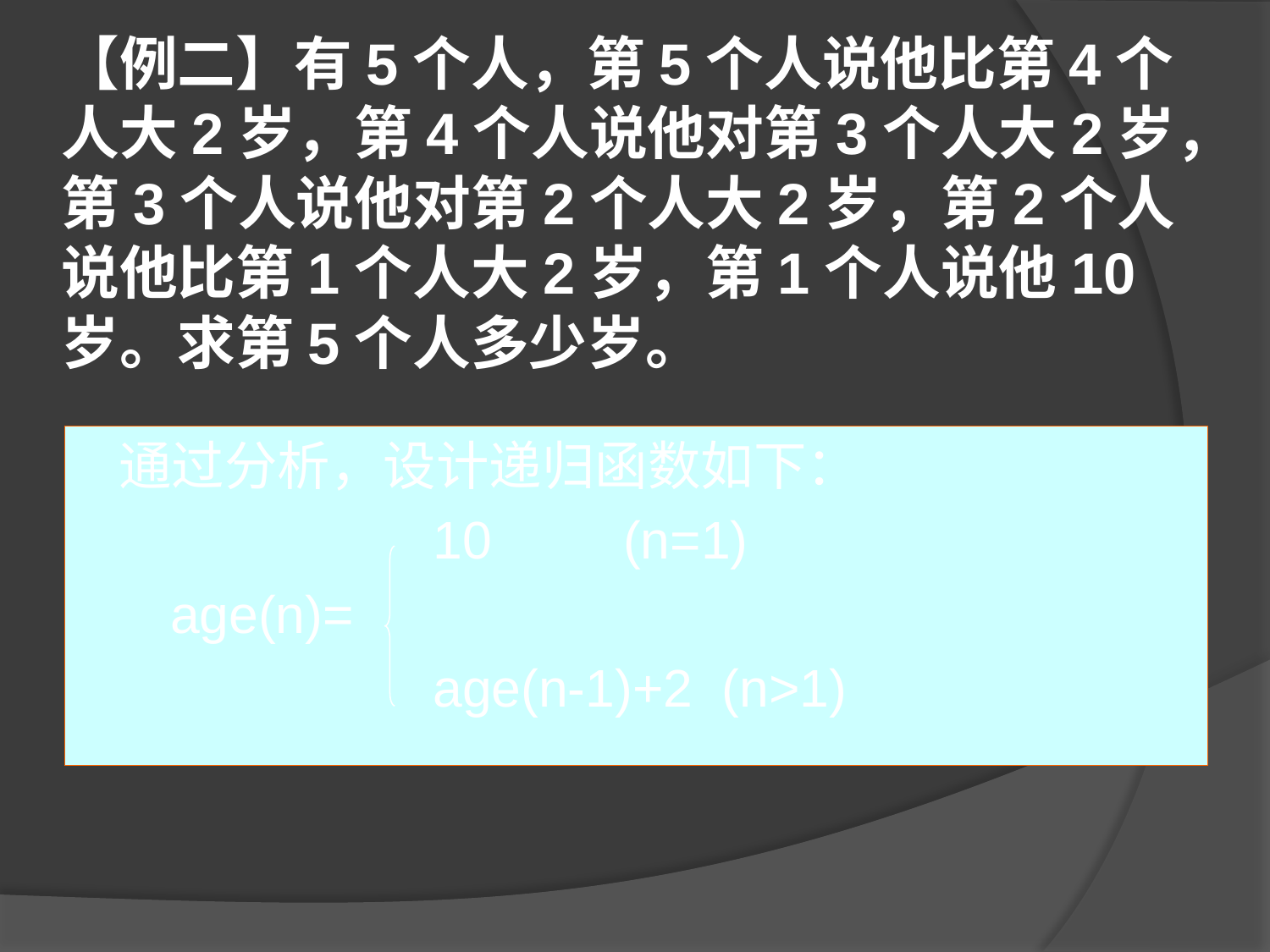

# 【例二】有5个人，第5个人说他比第4个人大2岁，第4个人说他对第3个人大2岁，第3个人说他对第2个人大2岁，第2个人说他比第1个人大2岁，第1个人说他10岁。求第5个人多少岁。
  通过分析，设计递归函数如下：
                        10         (n=1)
      age(n)=
                        age(n-1)+2  (n>1)